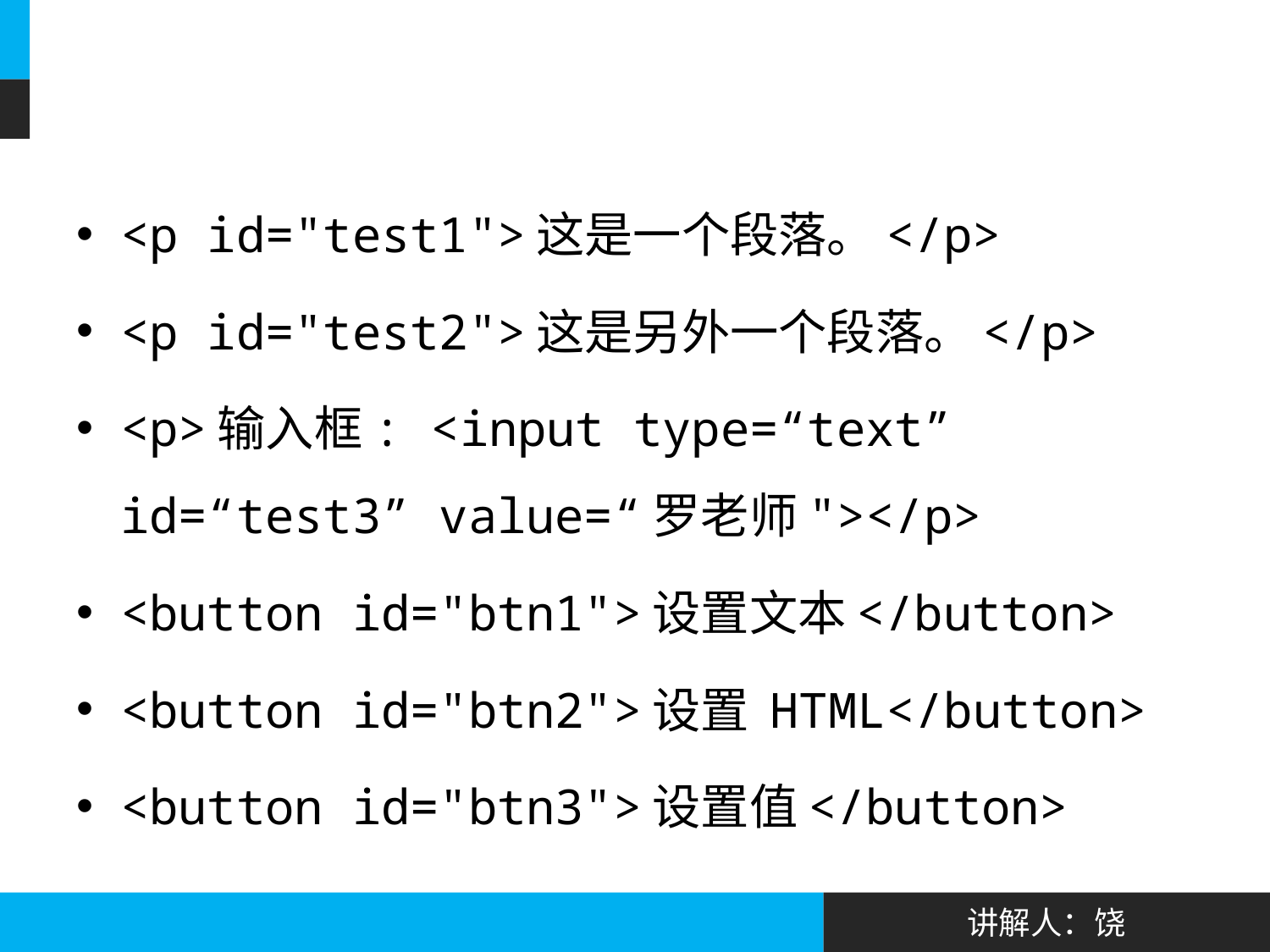

#
<p id="test1">这是一个段落。</p>
<p id="test2">这是另外一个段落。</p>
<p>输入框: <input type=“text” id=“test3” value=“罗老师"></p>
<button id="btn1">设置文本</button>
<button id="btn2">设置 HTML</button>
<button id="btn3">设置值</button>